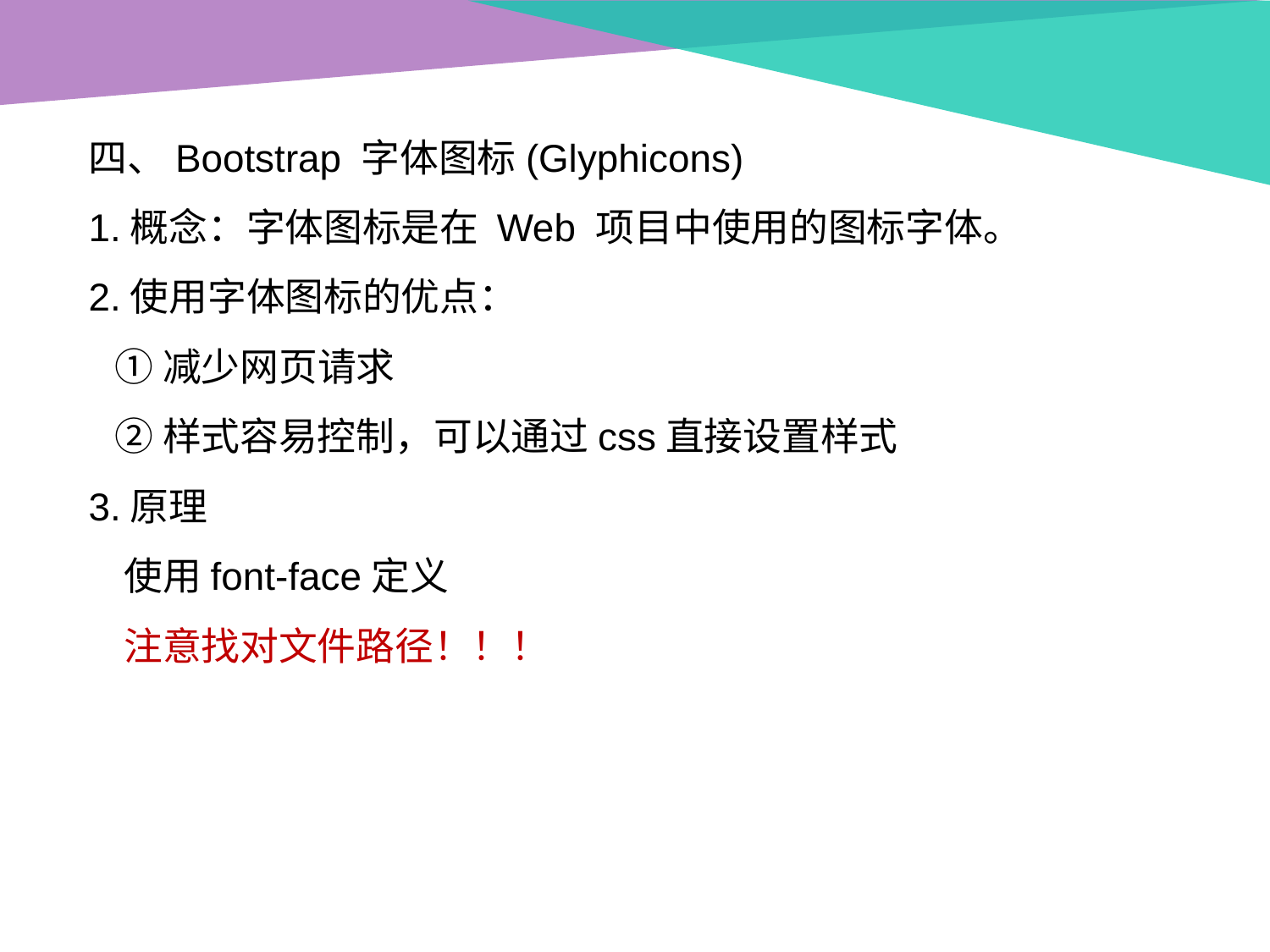

四、Bootstrap 字体图标(Glyphicons)
1.概念：字体图标是在 Web 项目中使用的图标字体。
2.使用字体图标的优点：
   ①减少网页请求
   ②样式容易控制，可以通过css直接设置样式
3.原理
   使用font-face定义
   注意找对文件路径！！！